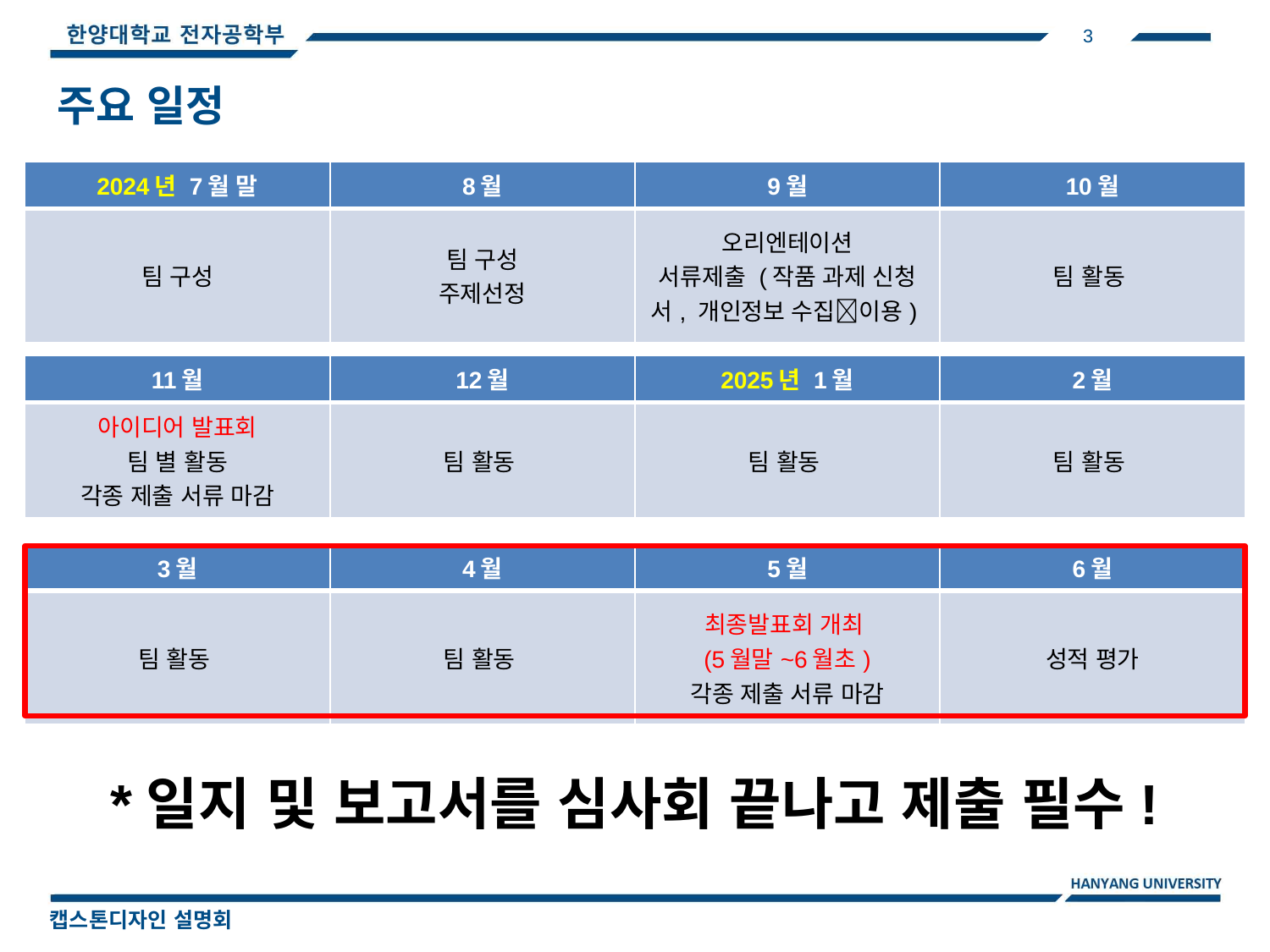

3
주요 일정
| 2024년 7월 말 | 8월 | 9월 | 10월 |
| --- | --- | --- | --- |
| 팀 구성 | 팀 구성 주제선정 | 오리엔테이션 서류제출 (작품 과제 신청서, 개인정보 수집⋅이용) | 팀 활동 |
| 11월 | 12월 | 2025년 1월 | 2월 |
| --- | --- | --- | --- |
| 아이디어 발표회 팀 별 활동 각종 제출 서류 마감 | 팀 활동 | 팀 활동 | 팀 활동 |
| 3월 | 4월 | 5월 | 6월 |
| --- | --- | --- | --- |
| 팀 활동 | 팀 활동 | 최종발표회 개최 (5월말~6월초) 각종 제출 서류 마감 | 성적 평가 |

*일지 및 보고서를 심사회 끝나고 제출 필수!